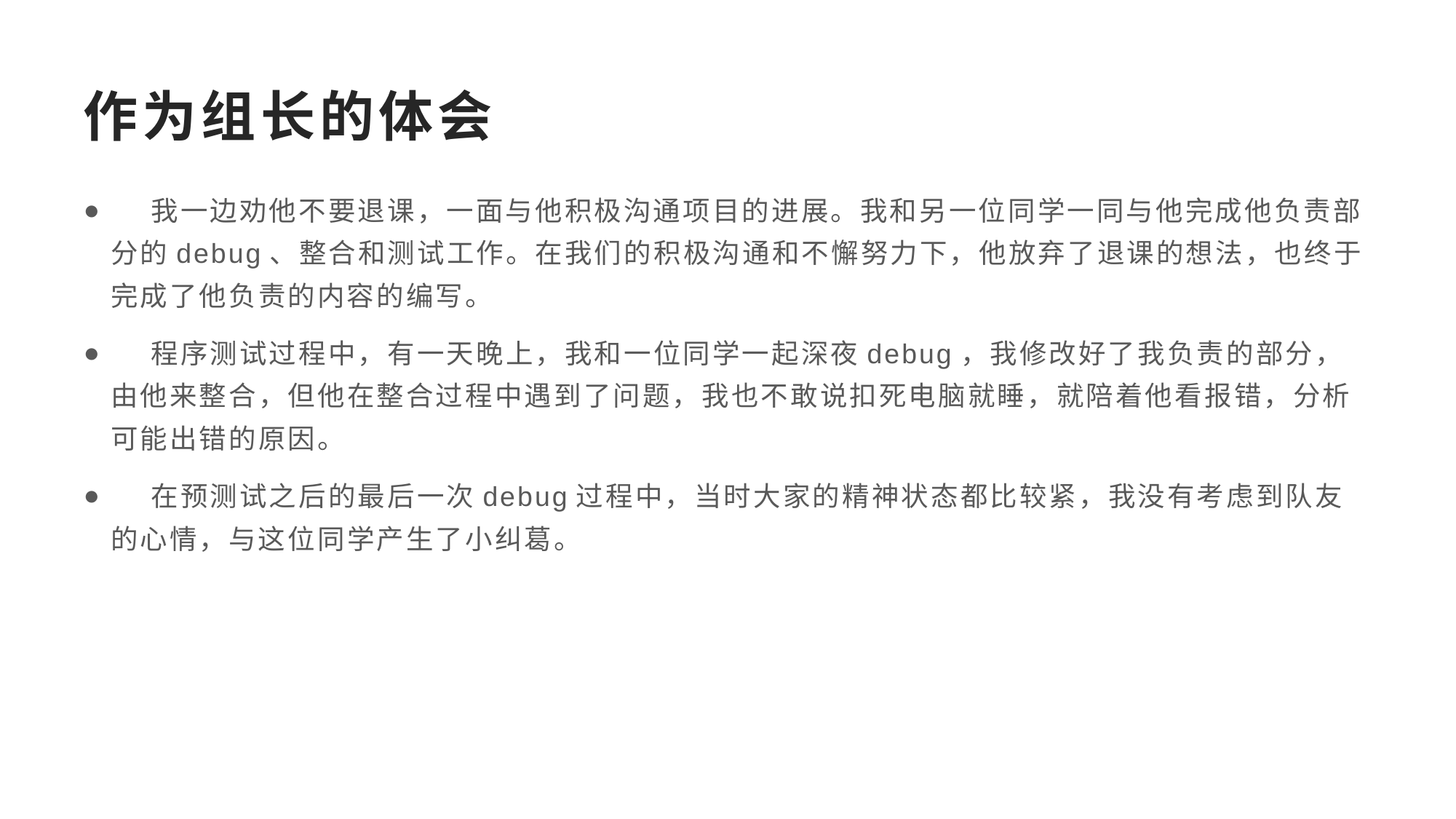

# 作为组长的体会
    我一边劝他不要退课，一面与他积极沟通项目的进展。我和另一位同学一同与他完成他负责部分的debug、整合和测试工作。在我们的积极沟通和不懈努力下，他放弃了退课的想法，也终于完成了他负责的内容的编写。
    程序测试过程中，有一天晚上，我和一位同学一起深夜debug，我修改好了我负责的部分，由他来整合，但他在整合过程中遇到了问题，我也不敢说扣死电脑就睡，就陪着他看报错，分析可能出错的原因。
    在预测试之后的最后一次debug过程中，当时大家的精神状态都比较紧，我没有考虑到队友的心情，与这位同学产生了小纠葛。